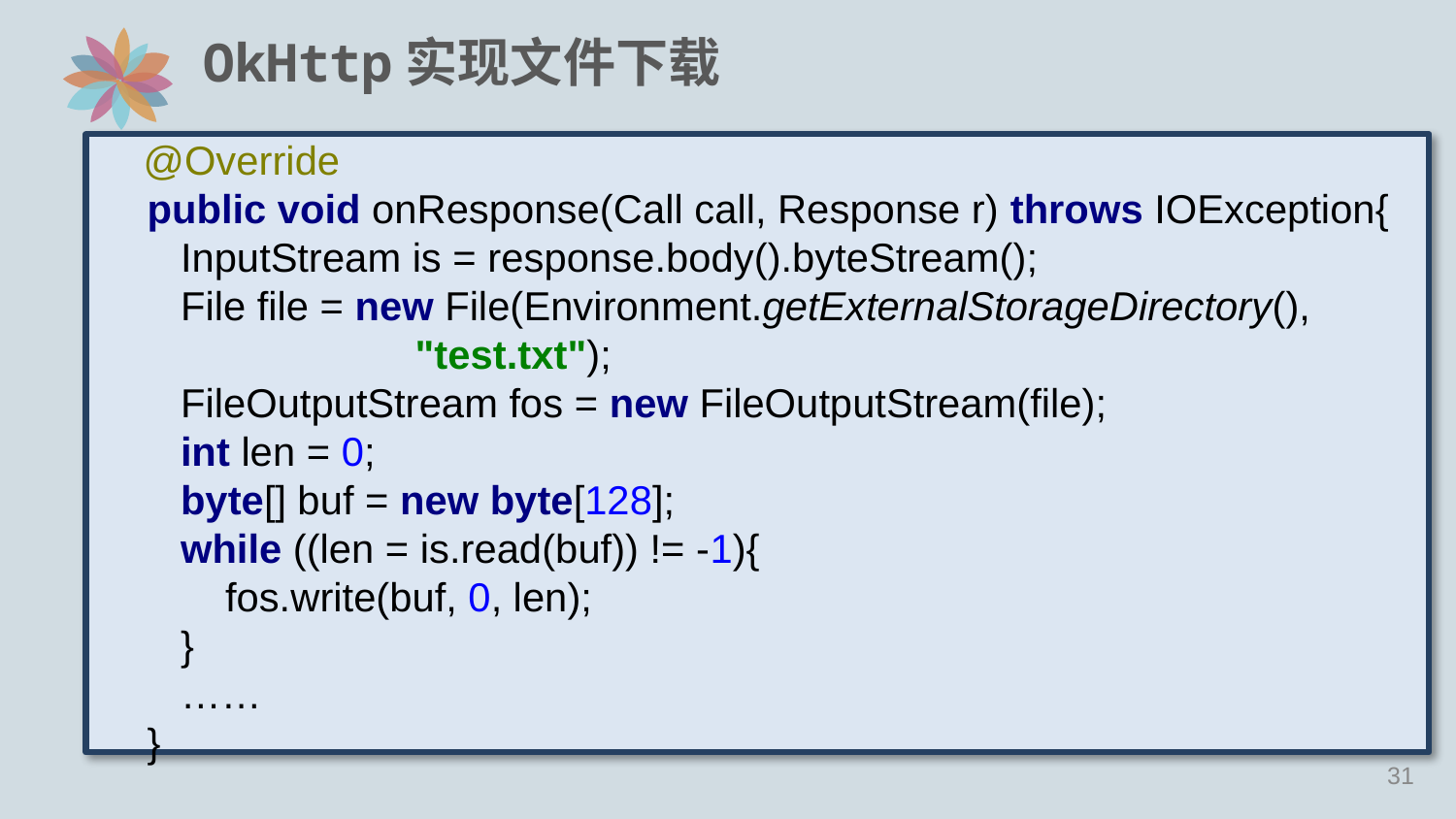

# OkHttp实现文件下载
    @Override
    public void onResponse(Call call, Response r) throws IOException{
       InputStream is = response.body().byteStream();
       File file = new File(Environment.getExternalStorageDirectory(),
                            "test.txt");
       FileOutputStream fos = new FileOutputStream(file);
       int len = 0;
       byte[] buf = new byte[128];
       while ((len = is.read(buf)) != -1){
           fos.write(buf, 0, len);
       }
       ……
    }

31